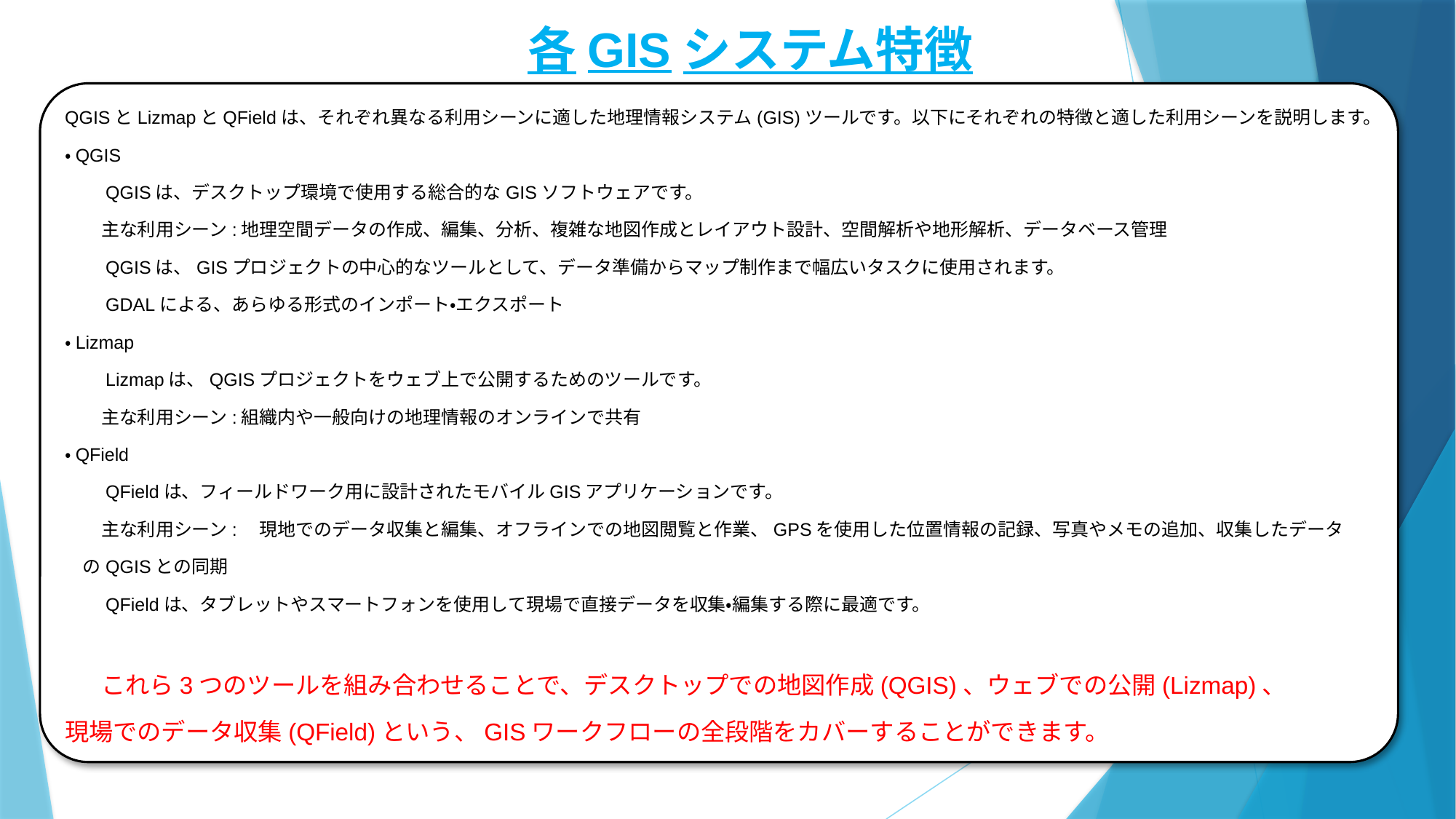

各GISシステム特徴
QGISとLizmapとQFieldは、それぞれ異なる利用シーンに適した地理情報システム(GIS)ツールです。以下にそれぞれの特徴と適した利用シーンを説明します。
・QGIS
　　QGISは、デスクトップ環境で使用する総合的なGISソフトウェアです。
　　主な利用シーン:地理空間データの作成、編集、分析、複雑な地図作成とレイアウト設計、空間解析や地形解析、データベース管理
　　QGISは、GISプロジェクトの中心的なツールとして、データ準備からマップ制作まで幅広いタスクに使用されます。
　　GDALによる、あらゆる形式のインポート・エクスポート
・Lizmap
　　Lizmapは、QGISプロジェクトをウェブ上で公開するためのツールです。
　　主な利用シーン:組織内や一般向けの地理情報のオンラインで共有
・QField
　　QFieldは、フィールドワーク用に設計されたモバイルGISアプリケーションです。
　　主な利用シーン:　現地でのデータ収集と編集、オフラインでの地図閲覧と作業、GPSを使用した位置情報の記録、写真やメモの追加、収集したデータ
　のQGISとの同期
　　QFieldは、タブレットやスマートフォンを使用して現場で直接データを収集・編集する際に最適です。

　　これら3つのツールを組み合わせることで、デスクトップでの地図作成(QGIS)、ウェブでの公開(Lizmap)、
現場でのデータ収集(QField)という、GISワークフローの全段階をカバーすることができます。